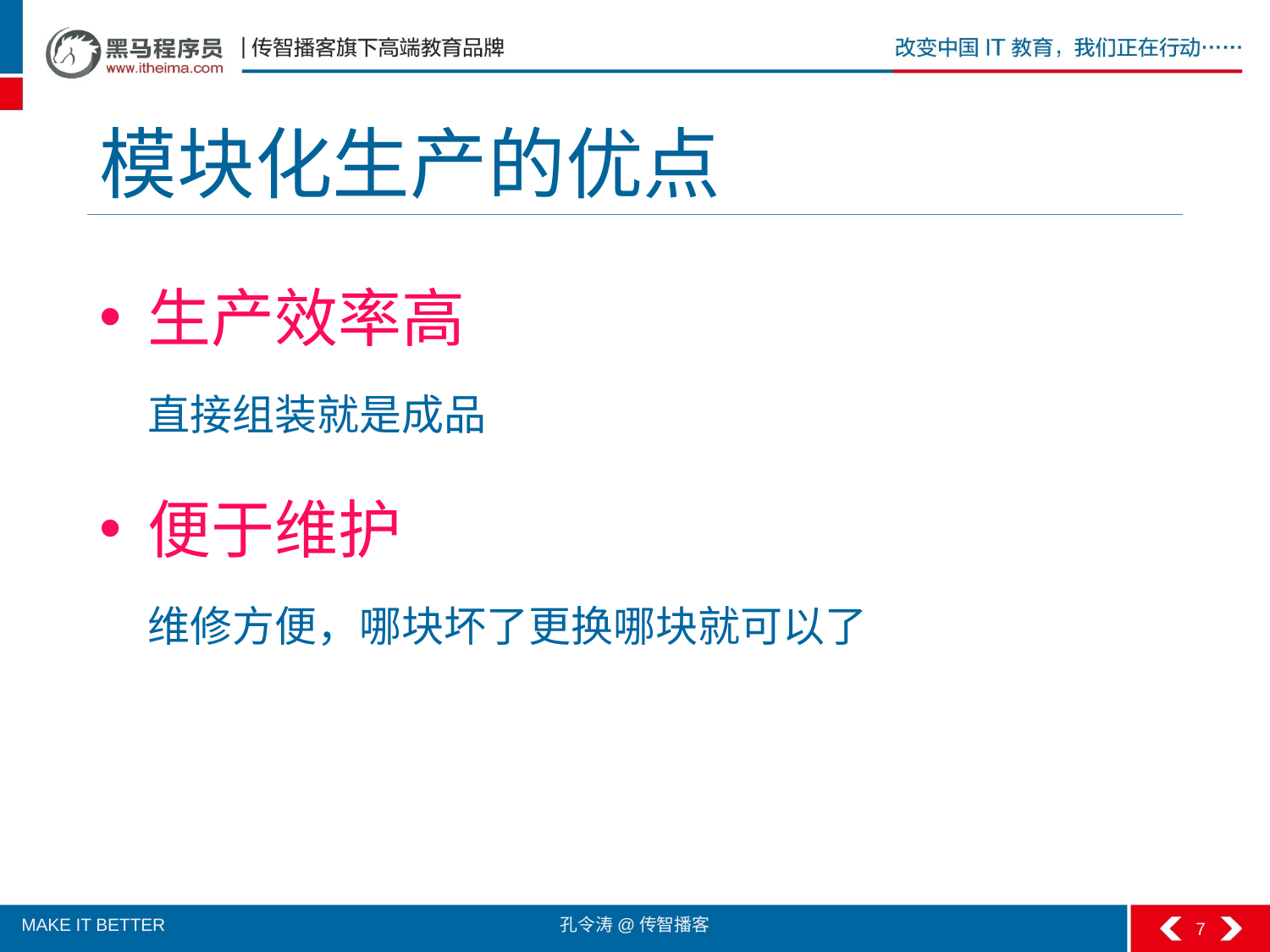

# 模块化生产的优点
生产效率高
    直接组装就是成品
便于维护
    维修方便，哪块坏了更换哪块就可以了
7
孔令涛@传智播客
MAKE IT BETTER